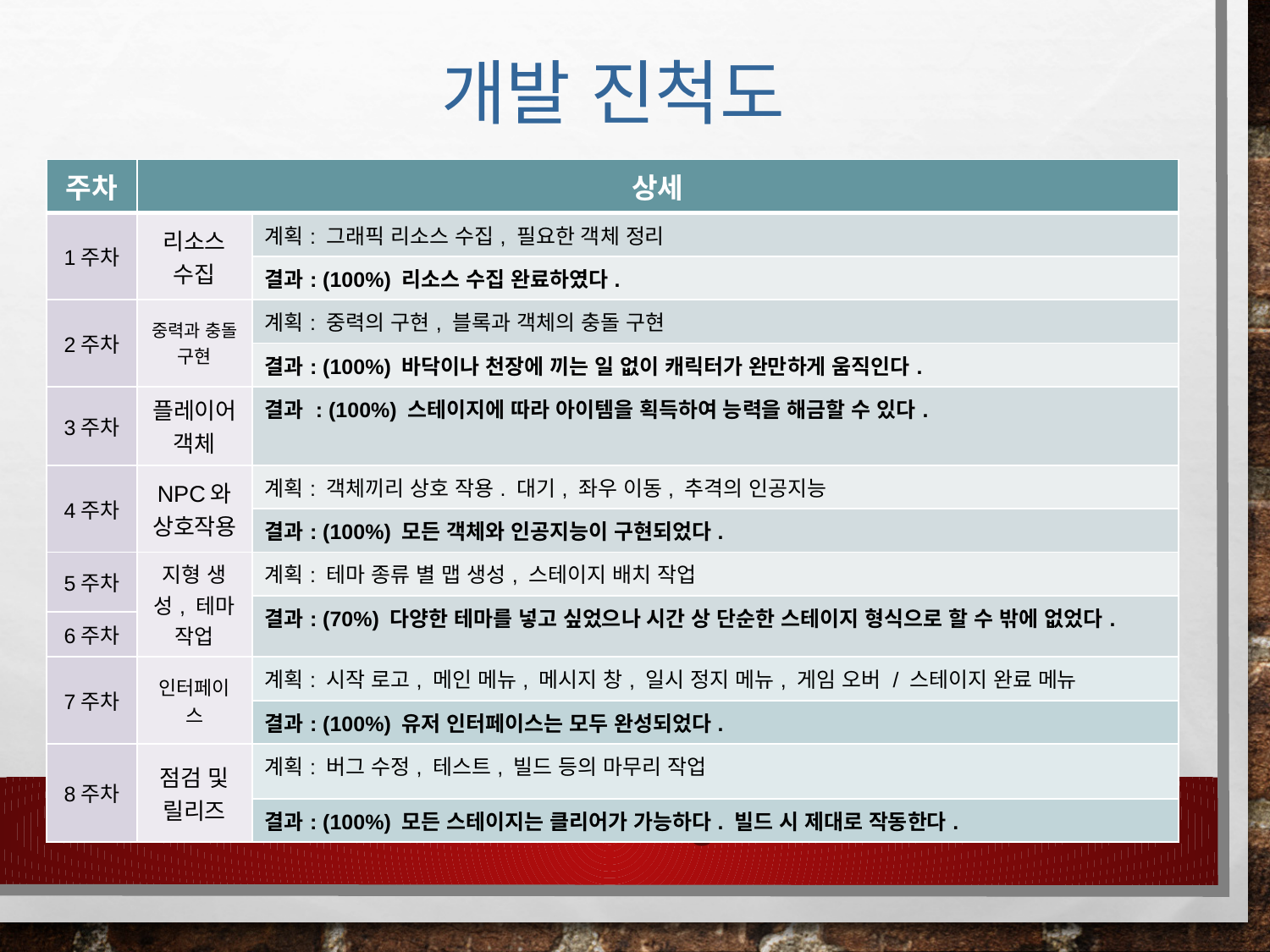

개발 진척도
| 주차 | 상세 |  |
| --- | --- | --- |
| 1주차 | 리소스 수집 | 계획: 그래픽 리소스 수집, 필요한 객체 정리 |
|  |  | 결과: (100%) 리소스 수집 완료하였다. |
| 2주차 | 중력과 충돌 구현 | 계획: 중력의 구현, 블록과 객체의 충돌 구현 |
|  |  | 결과: (100%) 바닥이나 천장에 끼는 일 없이 캐릭터가 완만하게 움직인다. |
| 3주차 | 플레이어 객체 | 결과 : (100%) 스테이지에 따라 아이템을 획득하여 능력을 해금할 수 있다. |
| 4주차 | NPC와 상호작용 | 계획: 객체끼리 상호 작용. 대기, 좌우 이동, 추격의 인공지능 |
|  |  | 결과: (100%) 모든 객체와 인공지능이 구현되었다. |
| 5주차 | 지형 생성, 테마 작업 | 계획: 테마 종류 별 맵 생성, 스테이지 배치 작업 |
|  |  | 결과: (70%) 다양한 테마를 넣고 싶었으나 시간 상 단순한 스테이지 형식으로 할 수 밖에 없었다. |
| 6주차 |  |  |
| 7주차 | 인터페이스 | 계획: 시작 로고, 메인 메뉴, 메시지 창, 일시 정지 메뉴, 게임 오버 / 스테이지 완료 메뉴 |
|  |  | 결과: (100%) 유저 인터페이스는 모두 완성되었다. |
| 8주차 | 점검 및 릴리즈 | 계획: 버그 수정, 테스트, 빌드 등의 마무리 작업 |
|  |  | 결과: (100%) 모든 스테이지는 클리어가 가능하다. 빌드 시 제대로 작동한다. |

3